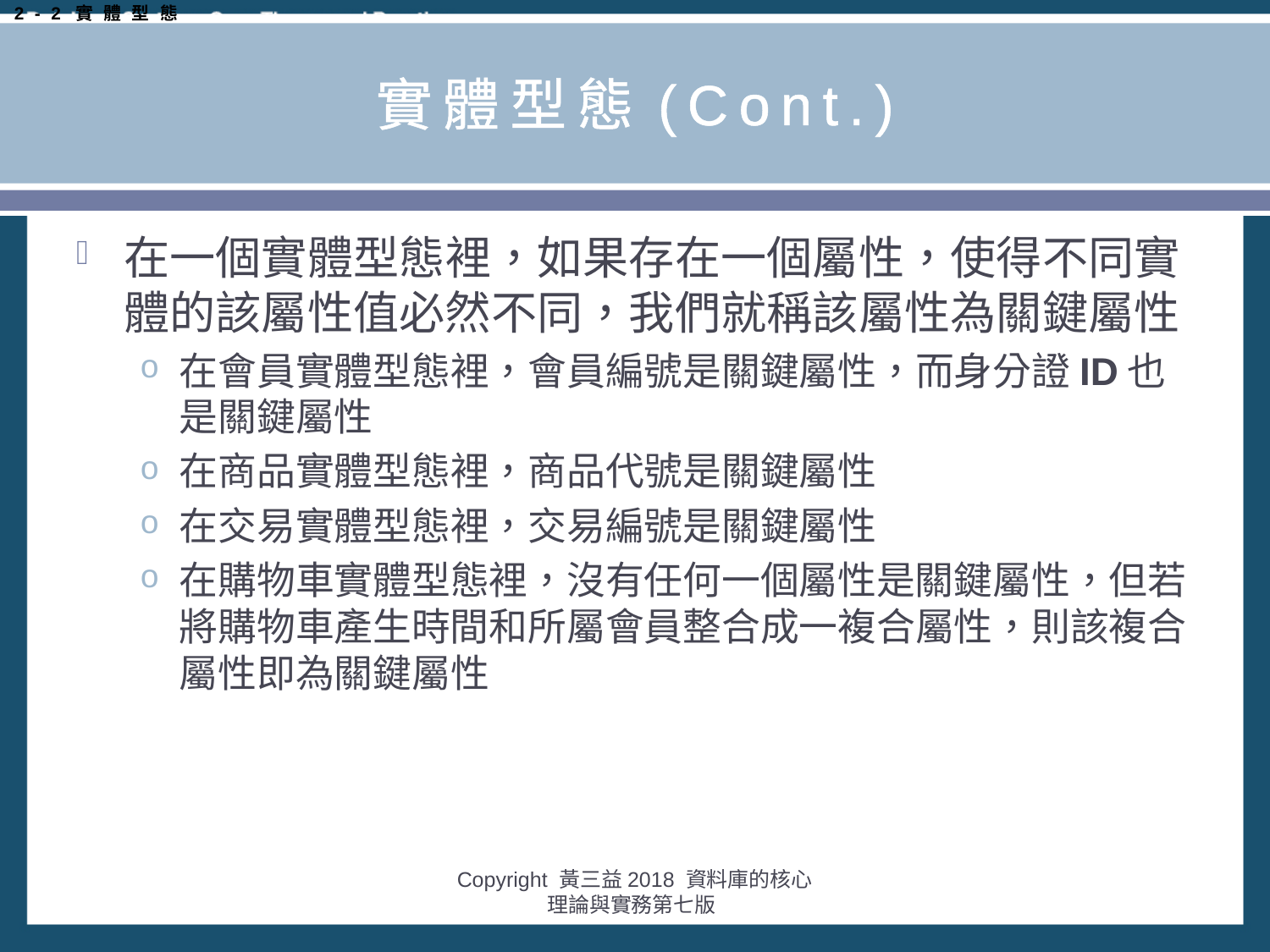

2-2實體型態
# 實體型態(Cont.)
在一個實體型態裡，如果存在一個屬性，使得不同實體的該屬性值必然不同，我們就稱該屬性為關鍵屬性
在會員實體型態裡，會員編號是關鍵屬性，而身分證ID也是關鍵屬性
在商品實體型態裡，商品代號是關鍵屬性
在交易實體型態裡，交易編號是關鍵屬性
在購物車實體型態裡，沒有任何一個屬性是關鍵屬性，但若將購物車產生時間和所屬會員整合成一複合屬性，則該複合屬性即為關鍵屬性

Copyright 黃三益2018 資料庫的核心理論與實務第七版